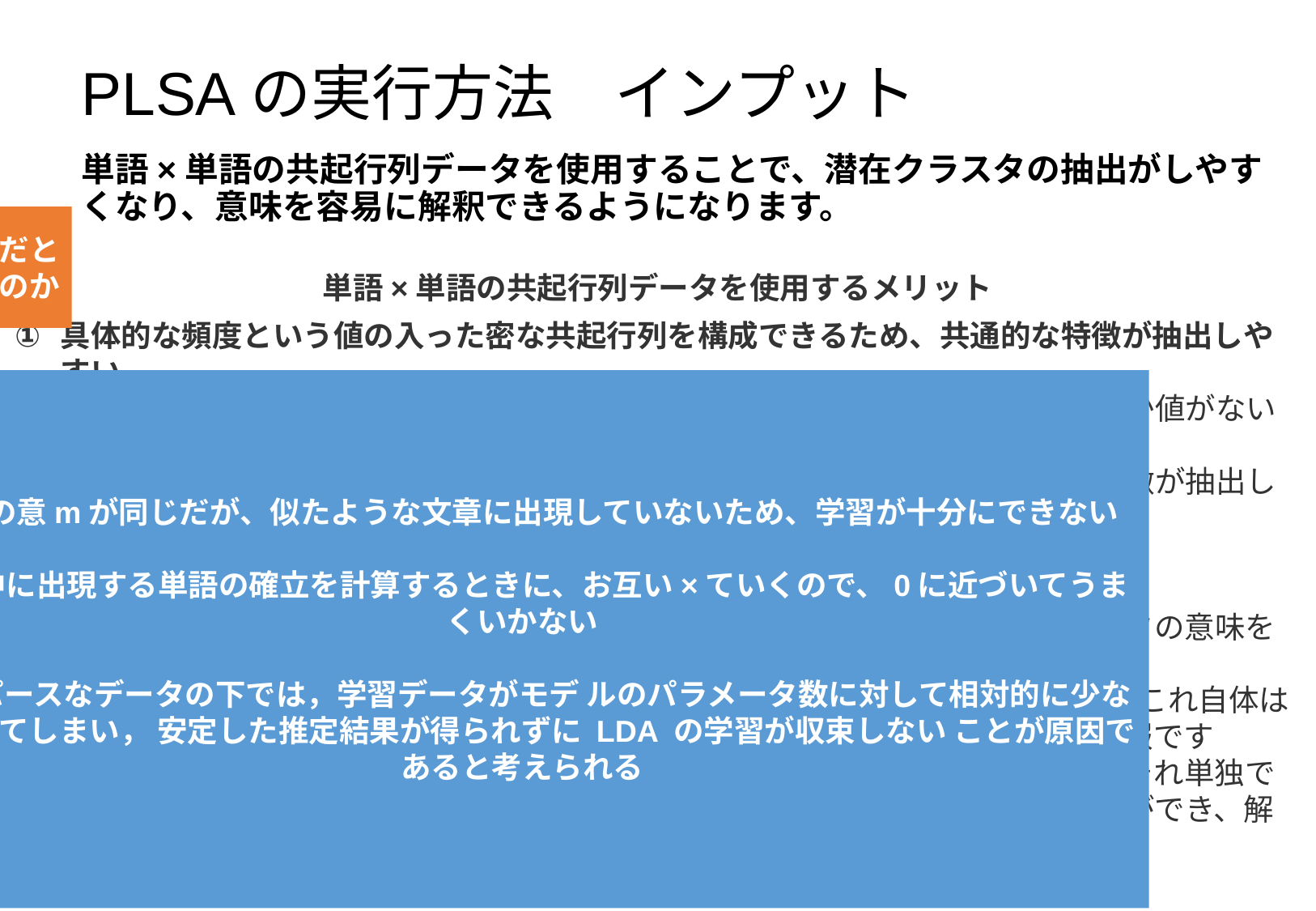

# PLSAの実行方法　インプット
単語×単語の共起行列データを使用することで、潜在クラスタの抽出がしやすくなり、意味を容易に解釈できるようになります。
なぜ疎だとだめなのか
単語×単語の共起行列データを使用するメリット
具体的な頻度という値の入った密な共起行列を構成できるため、共通的な特徴が抽出しやすい
通常のPLSAでインプットとされる共起行列は疎な共起行列となり、0と1しか値がないのでデータ間で差が出にくく、共通の特徴を抽出しにくい傾向があります
具体的な頻度が入った共起行列では要素間で大小の差が出やすく、共通的な特徴が抽出しやすいです

行と列の両方の軸が意味を持つ情報であるため、クラスタの解釈が容易になる
潜在クラスタには行と列のデータの２つの軸が同時に所属し、その潜在クラスタの意味を２つの軸の情報から解釈できます
通常のPLSAでインプットされる共起行列の一方の軸（行）は文書IDとなり、これ自体はほとんど意味を持たない情報なため、潜在クラスタの解釈には使用しにくい情報です
行も列も単語あるいは係り受け表現で構成されている共起行列では、どちらもそれ単独で意味を持つ情報のため、２つの情報軸から潜在クラスタの意味を解釈することができ、解釈の容易性が高くなります
単語の意mが同じだが、似たような文章に出現していないため、学習が十分にできない

文章中に出現する単語の確立を計算するときに、お互い×ていくので、0に近づいてうまくいかない

超スパースなデータの下では，学習データがモデ ルのパラメータ数に対して相対的に少なくなってしまい， 安定した推定結果が得られずに LDA の学習が収束しない ことが原因であると考えられる